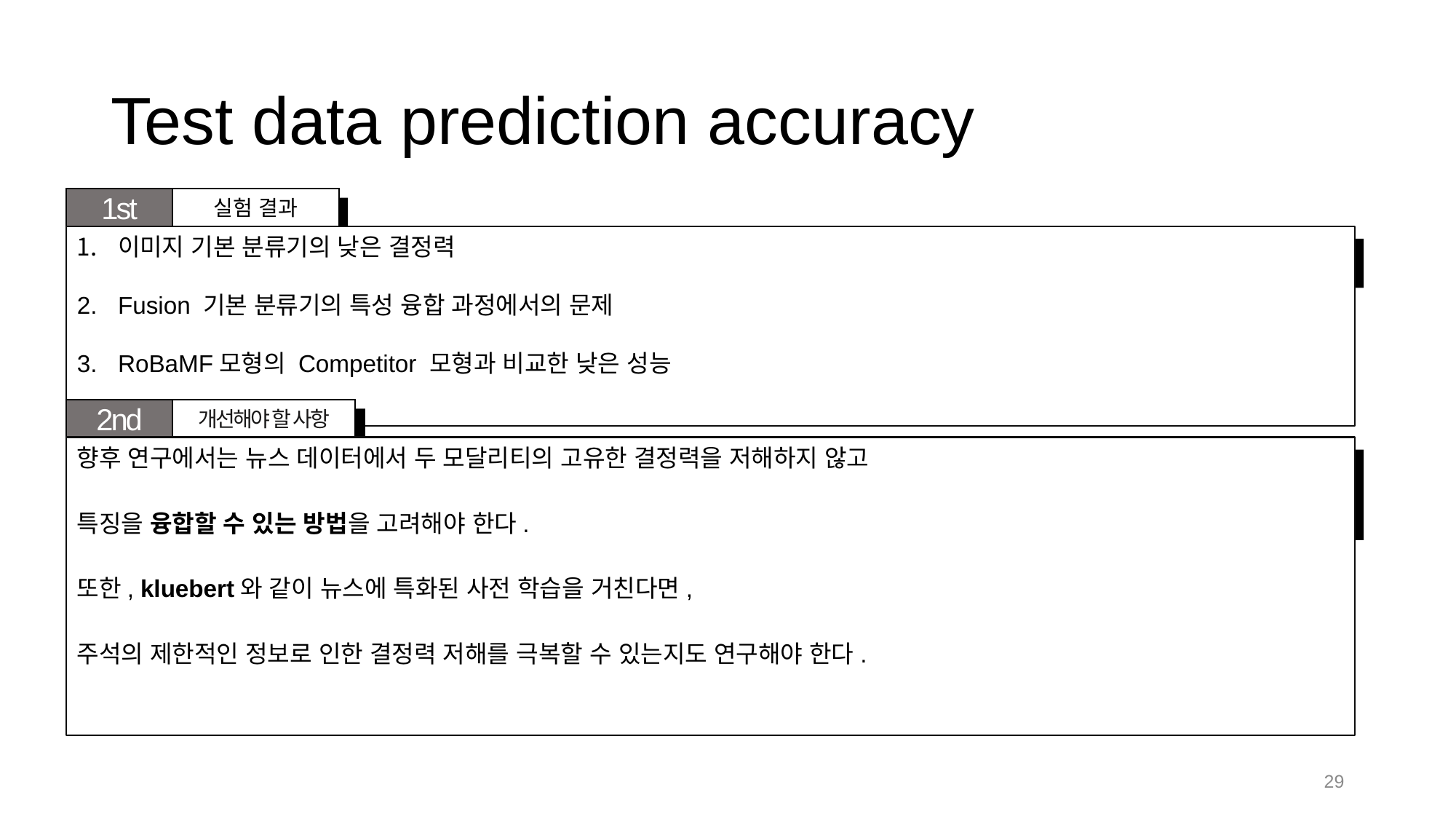

# Test data prediction accuracy
1st
실험 결과

이미지 기본 분류기의 낮은 결정력

Fusion 기본 분류기의 특성 융합 과정에서의 문제

RoBaMF모형의 Competitor 모형과 비교한 낮은 성능

2nd
개선해야 할 사항

향후 연구에서는 뉴스 데이터에서 두 모달리티의 고유한 결정력을 저해하지 않고
특징을 융합할 수 있는 방법을 고려해야 한다.
또한, kluebert와 같이 뉴스에 특화된 사전 학습을 거친다면,
주석의 제한적인 정보로 인한 결정력 저해를 극복할 수 있는지도 연구해야 한다.

29